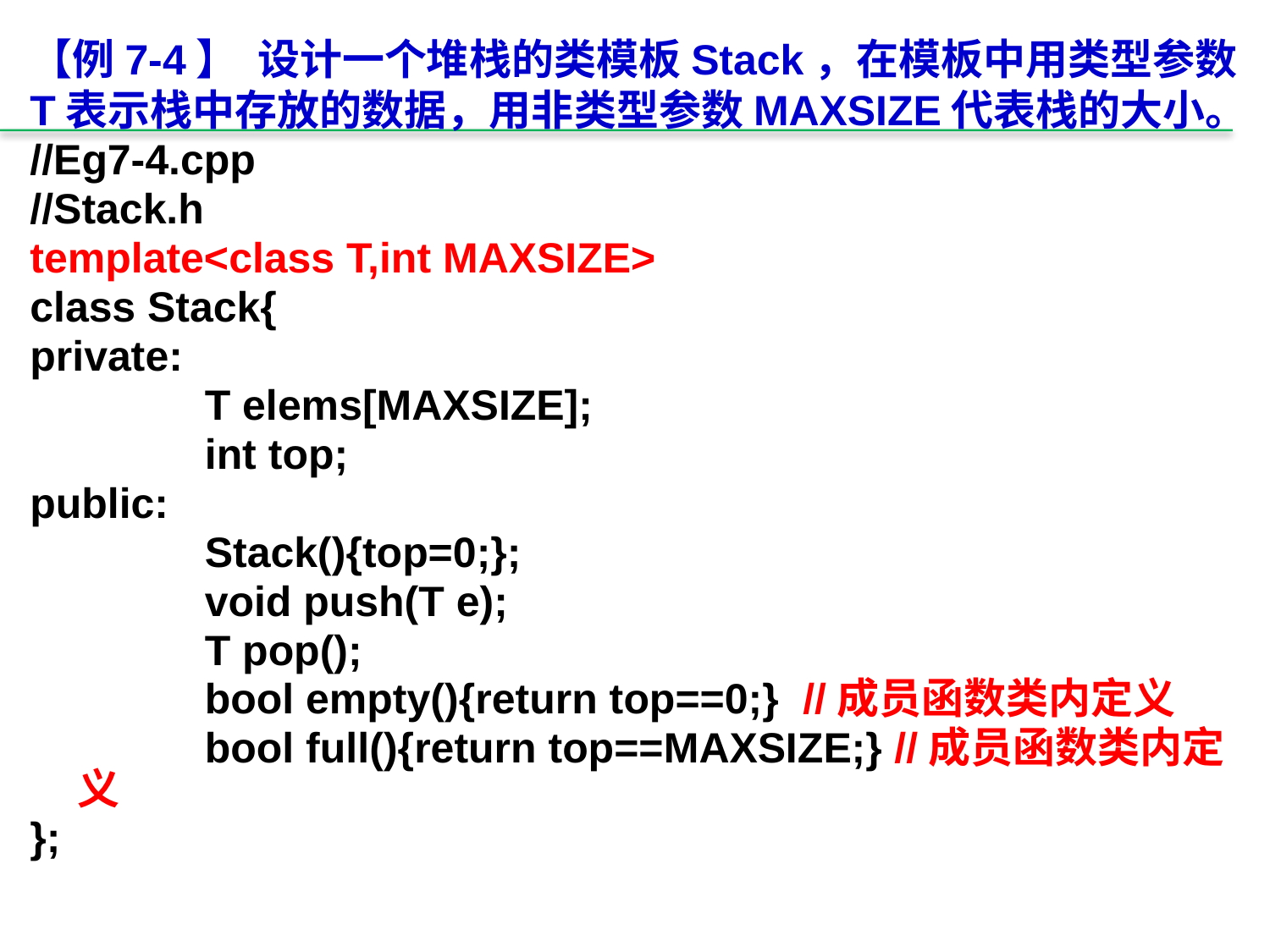

【例7-4】  设计一个堆栈的类模板Stack，在模板中用类型参数T表示栈中存放的数据，用非类型参数MAXSIZE代表栈的大小。
//Eg7-4.cpp
//Stack.h
template<class T,int MAXSIZE>
class Stack{
private:
		T elems[MAXSIZE];
		int top;
public:
		Stack(){top=0;};
		void push(T e);
		T pop();
		bool empty(){return top==0;}  //成员函数类内定义
		bool full(){return top==MAXSIZE;} //成员函数类内定义
};